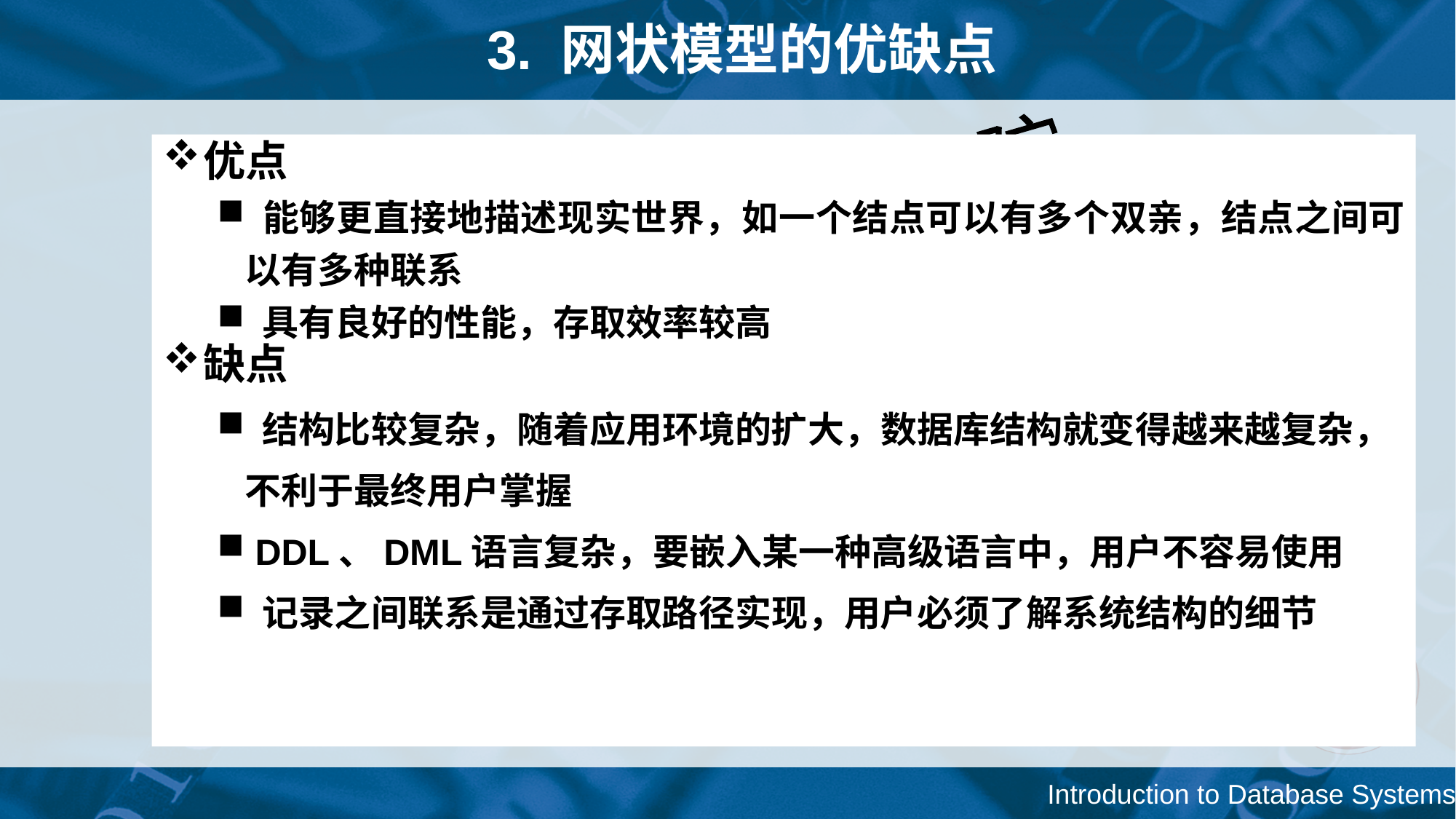

# 3. 网状模型的优缺点
优点
 能够更直接地描述现实世界，如一个结点可以有多个双亲，结点之间可以有多种联系
 具有良好的性能，存取效率较高
缺点
 结构比较复杂，随着应用环境的扩大，数据库结构就变得越来越复杂，不利于最终用户掌握
 DDL、DML语言复杂，要嵌入某一种高级语言中，用户不容易使用
 记录之间联系是通过存取路径实现，用户必须了解系统结构的细节